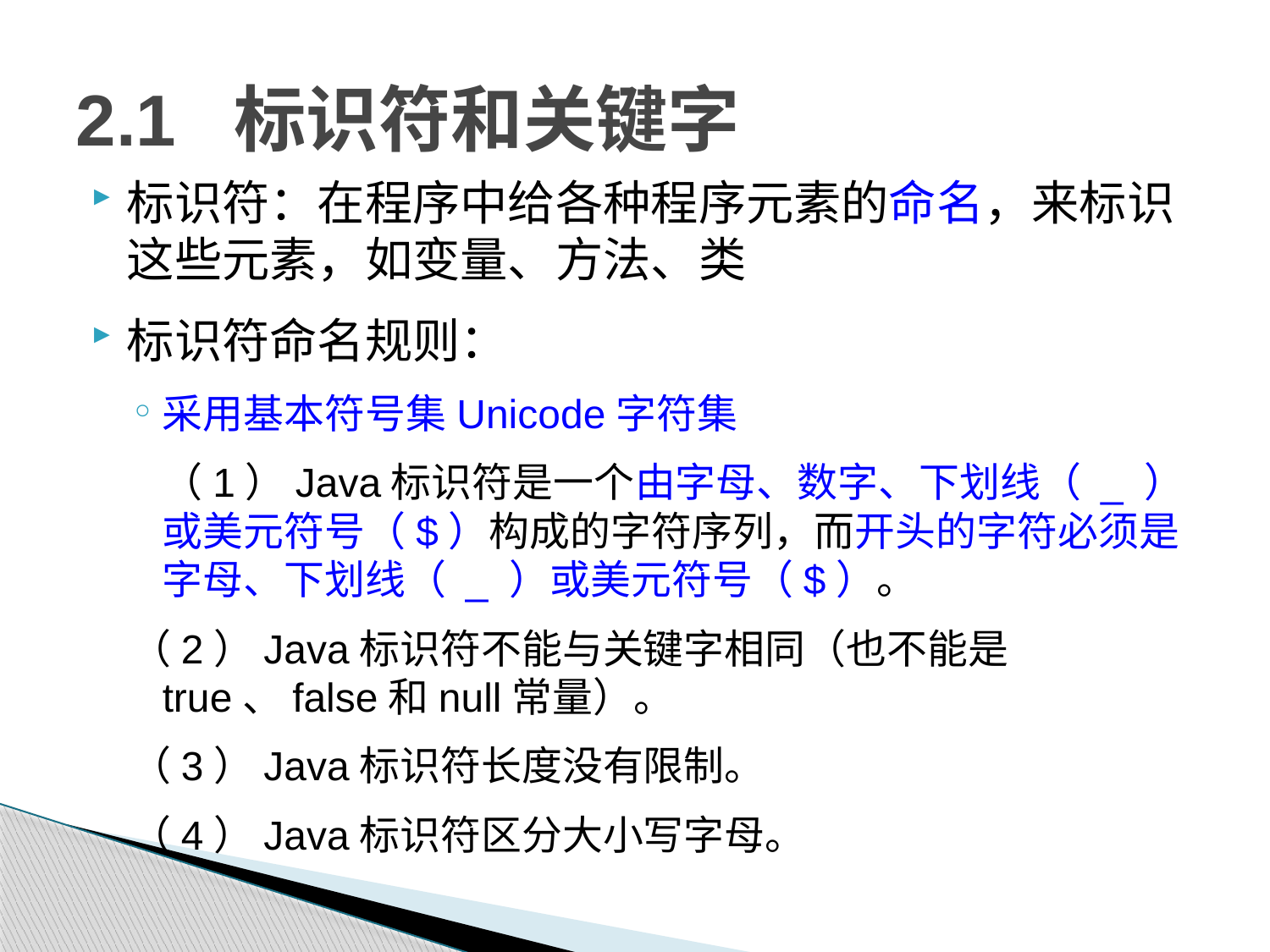

# 2.1  标识符和关键字
标识符：在程序中给各种程序元素的命名，来标识这些元素，如变量、方法、类
标识符命名规则：
采用基本符号集Unicode字符集
	（1）Java标识符是一个由字母、数字、下划线（ _ ）或美元符号（$）构成的字符序列，而开头的字符必须是字母、下划线（ _ ）或美元符号（$）。
（2）Java标识符不能与关键字相同（也不能是true、false和null常量）。
（3）Java标识符长度没有限制。
（4）Java标识符区分大小写字母。